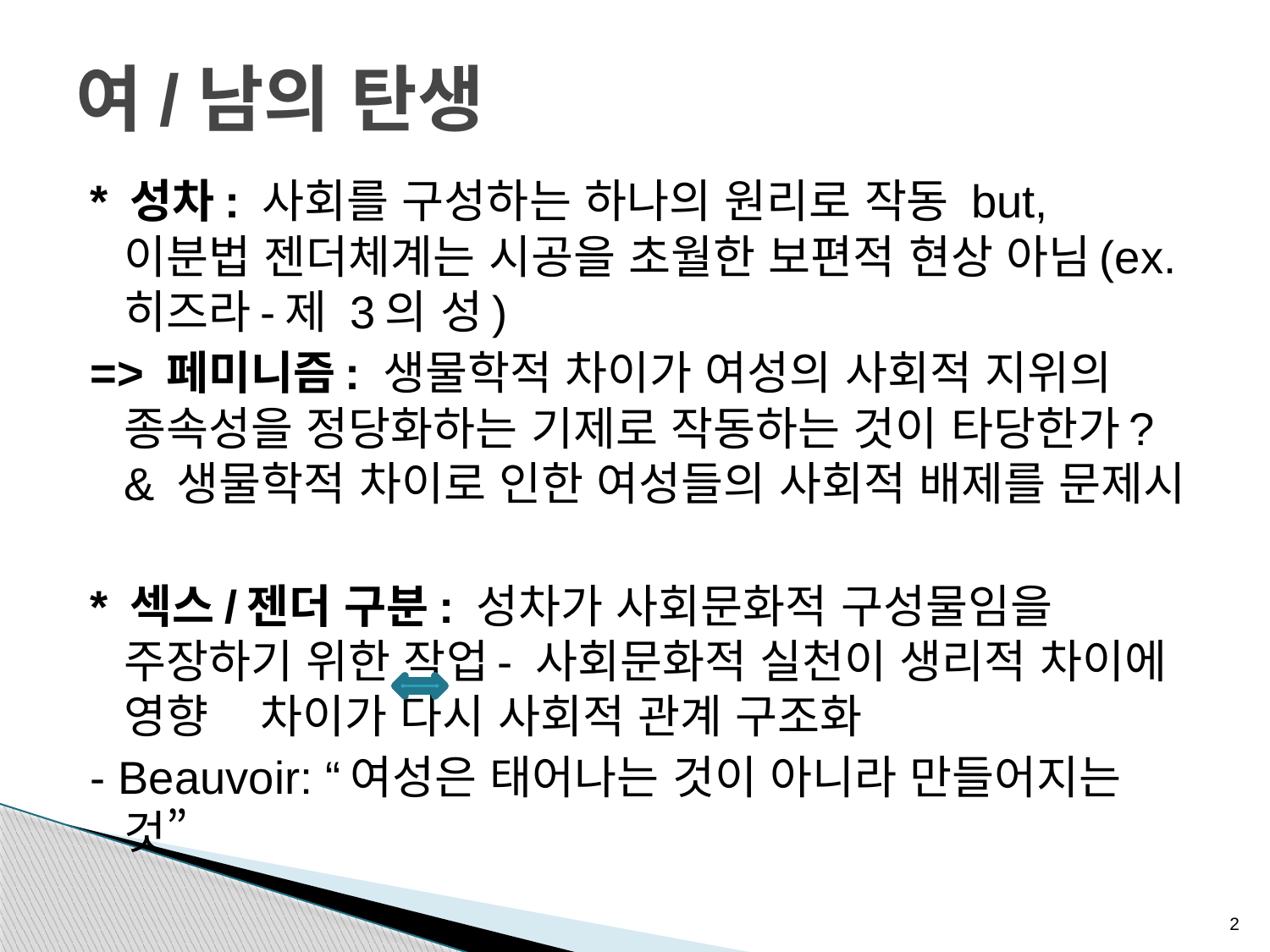

# 여/남의 탄생
* 성차: 사회를 구성하는 하나의 원리로 작동 but, 이분법 젠더체계는 시공을 초월한 보편적 현상 아님(ex. 히즈라-제 3의 성)
=> 페미니즘: 생물학적 차이가 여성의 사회적 지위의 종속성을 정당화하는 기제로 작동하는 것이 타당한가? & 생물학적 차이로 인한 여성들의 사회적 배제를 문제시

* 섹스/젠더 구분: 성차가 사회문화적 구성물임을 주장하기 위한 작업- 사회문화적 실천이 생리적 차이에 영향    차이가 다시 사회적 관계 구조화
- Beauvoir: “여성은 태어나는 것이 아니라 만들어지는 것”

2